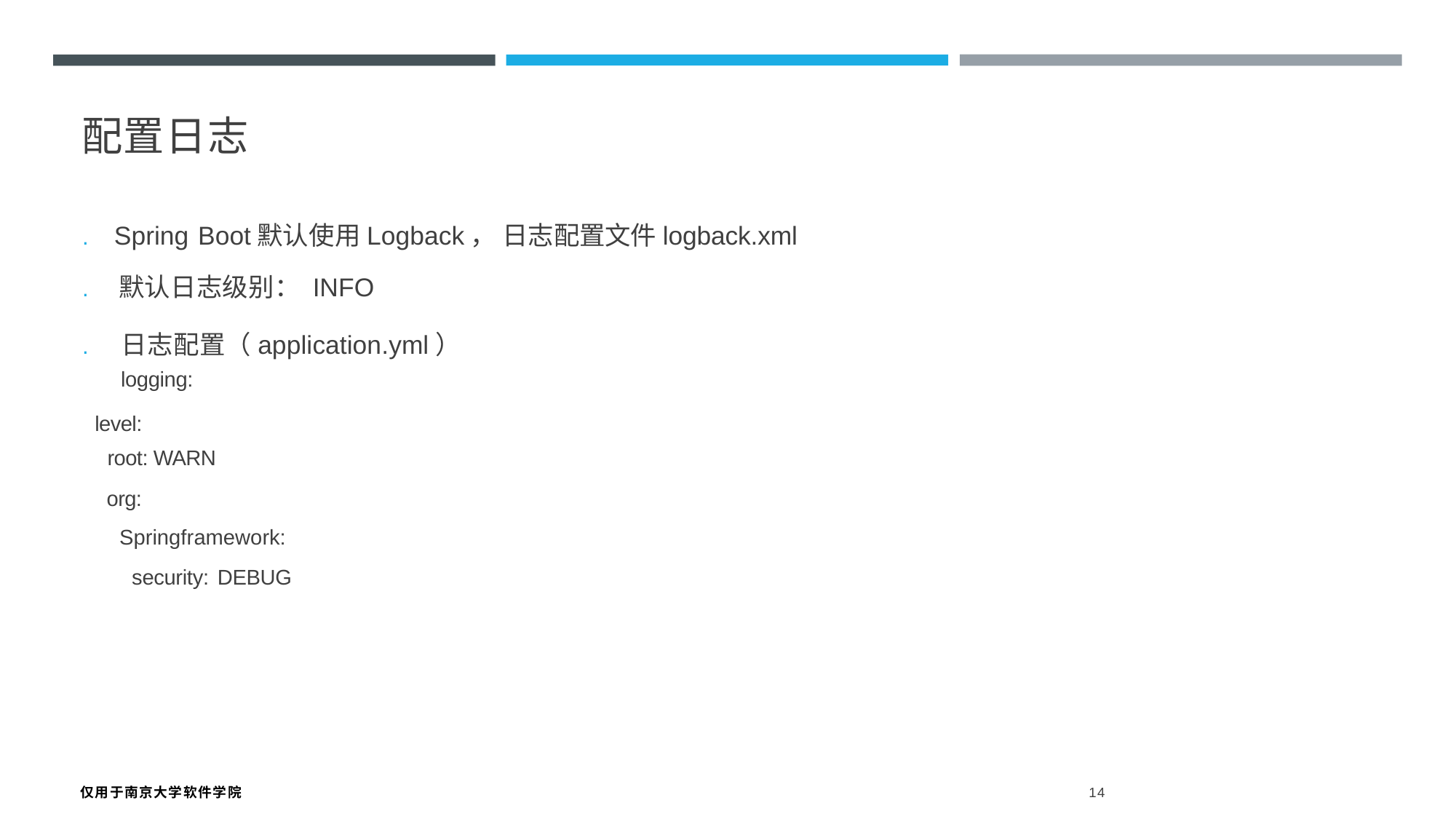

配置日志

.    Spring Boot默认使用Logback， 日志配置文件logback.xml
.   默认日志级别： INFO
.    日志配置（application.yml）                                              logging:
level:
root: WARN
org:
Springframework:
security: DEBUG

仅用于南京大学软件学院                                                                                                                                                                                                                                                                                14